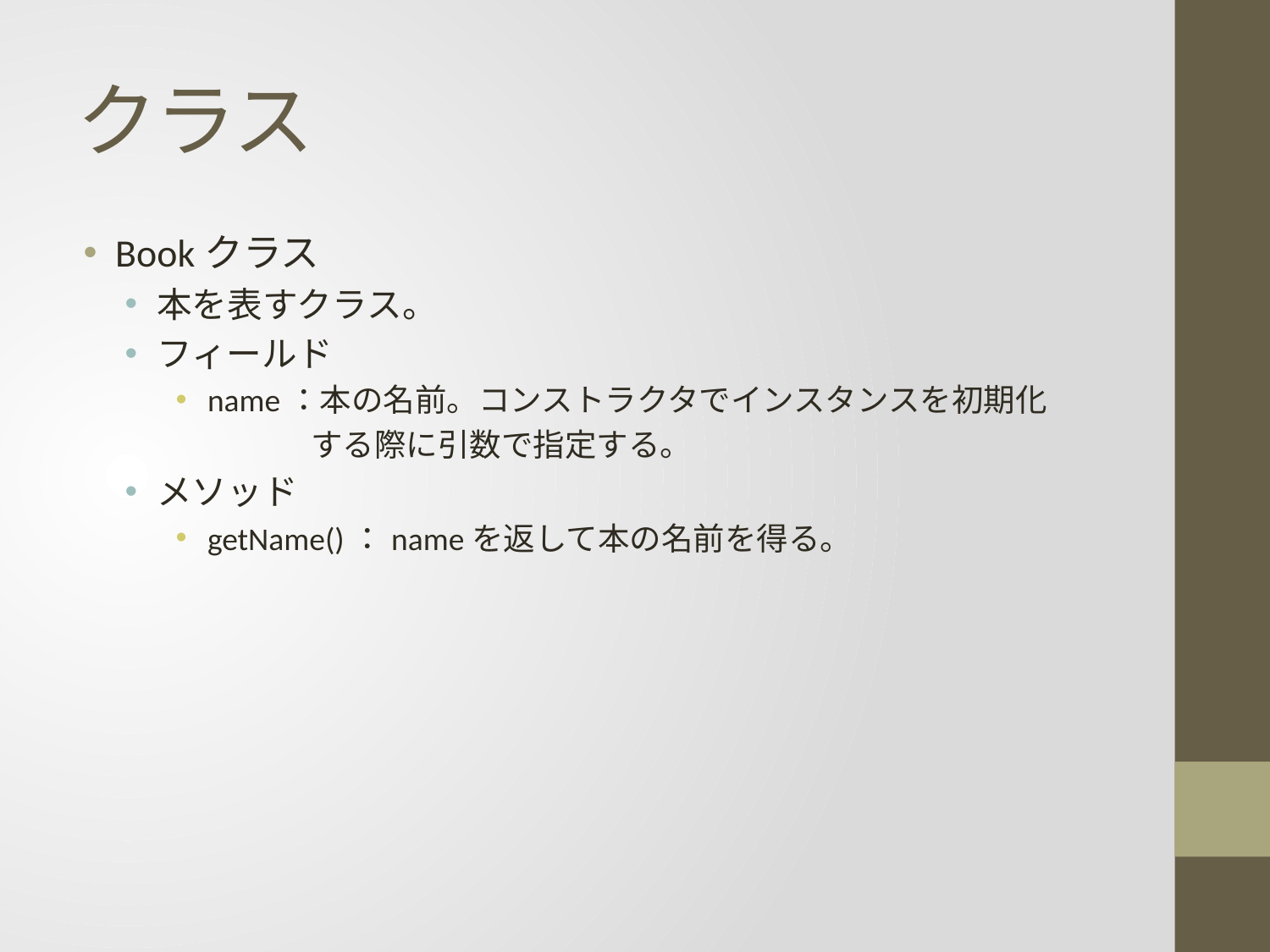

# クラス
Bookクラス
本を表すクラス。
フィールド
name：本の名前。コンストラクタでインスタンスを初期化
　          　する際に引数で指定する。
メソッド
getName()：nameを返して本の名前を得る。